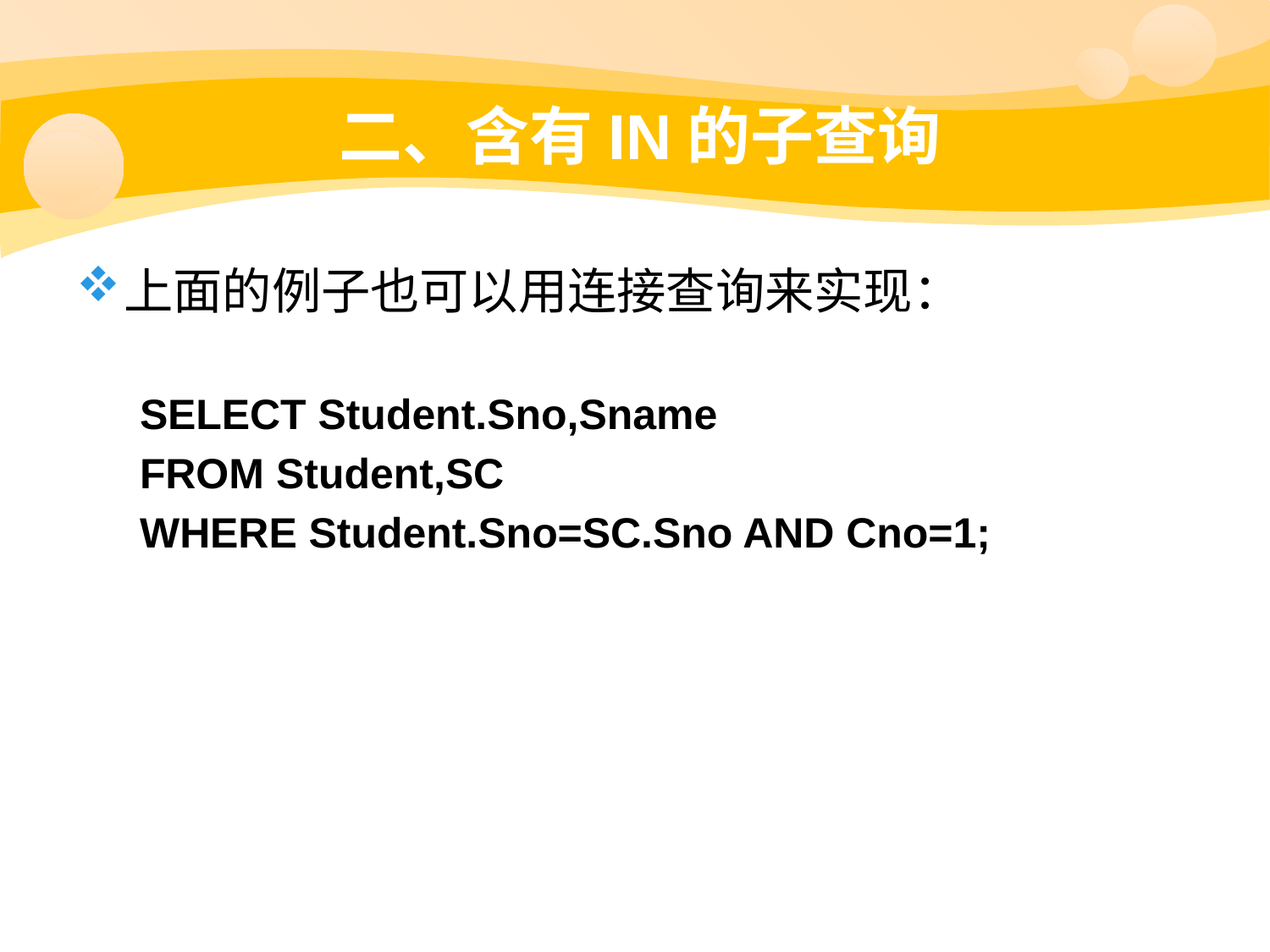

# 二、含有IN的子查询
上面的例子也可以用连接查询来实现：

SELECT Student.Sno,Sname
FROM Student,SC
WHERE Student.Sno=SC.Sno AND Cno=1;